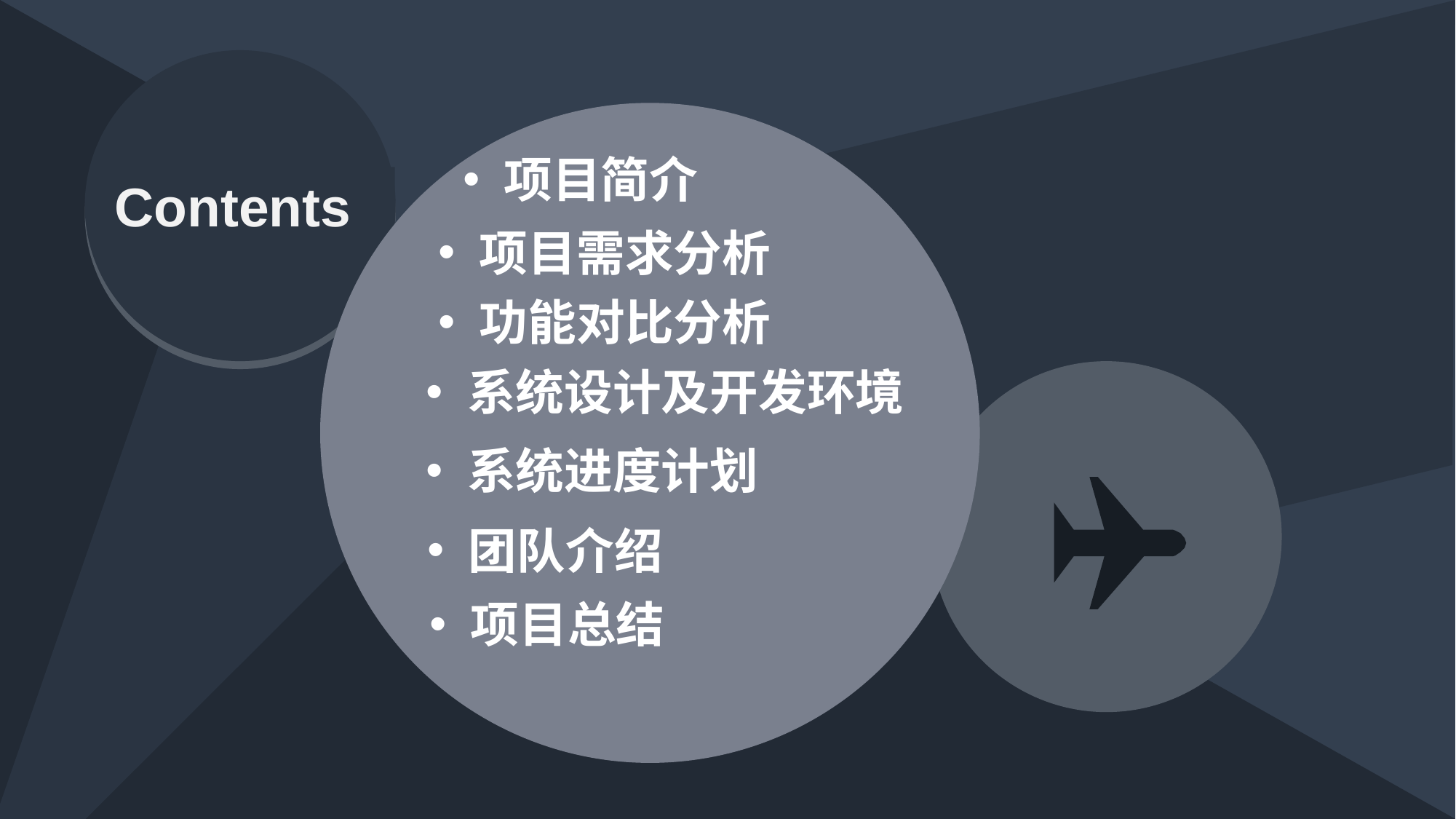

Contents

项目简介
Contents
项目需求分析
功能对比分析

系统设计及开发环境

系统进度计划
团队介绍
项目总结